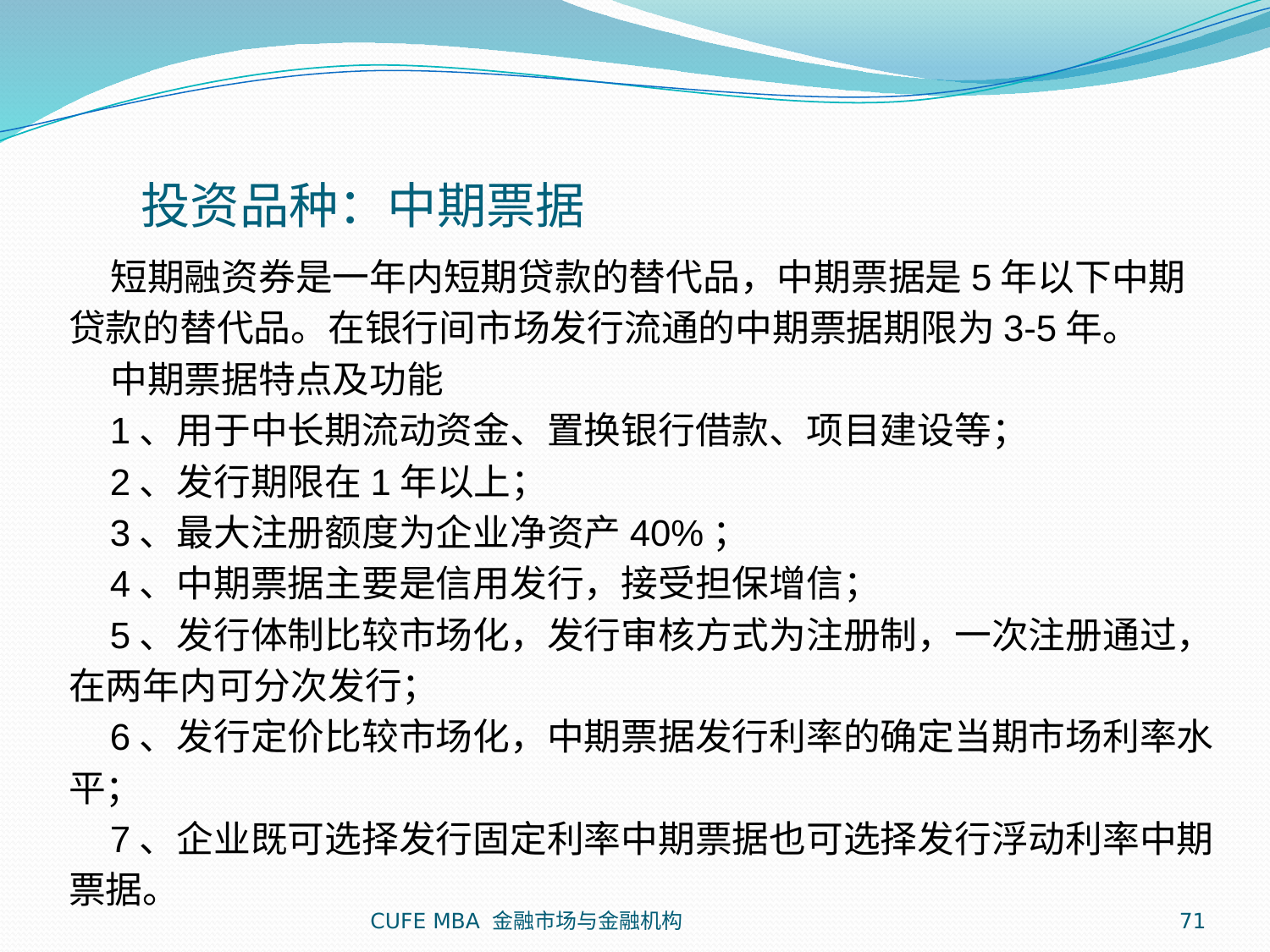

投资品种：中期票据
    短期融资券是一年内短期贷款的替代品，中期票据是5年以下中期贷款的替代品。在银行间市场发行流通的中期票据期限为3-5年。
    中期票据特点及功能
    1、用于中长期流动资金、置换银行借款、项目建设等；
    2、发行期限在1年以上；
    3、最大注册额度为企业净资产40%；
    4、中期票据主要是信用发行，接受担保增信；
    5、发行体制比较市场化，发行审核方式为注册制，一次注册通过，在两年内可分次发行；
    6、发行定价比较市场化，中期票据发行利率的确定当期市场利率水平；
    7、企业既可选择发行固定利率中期票据也可选择发行浮动利率中期票据。
CUFE MBA 金融市场与金融机构
71